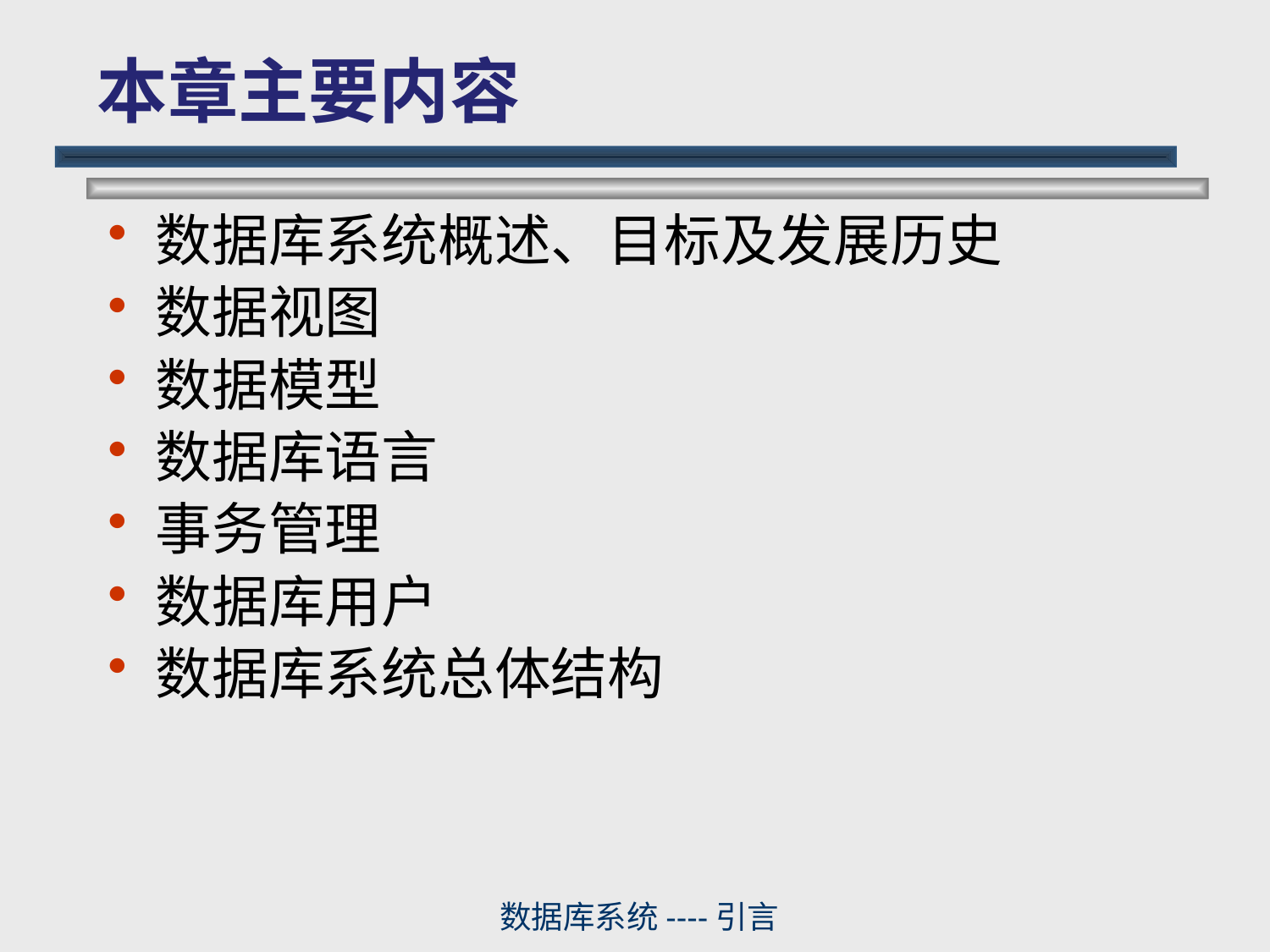

# 本章主要内容
数据库系统概述、目标及发展历史
数据视图
数据模型
数据库语言
事务管理
数据库用户
数据库系统总体结构

数据库系统----引言